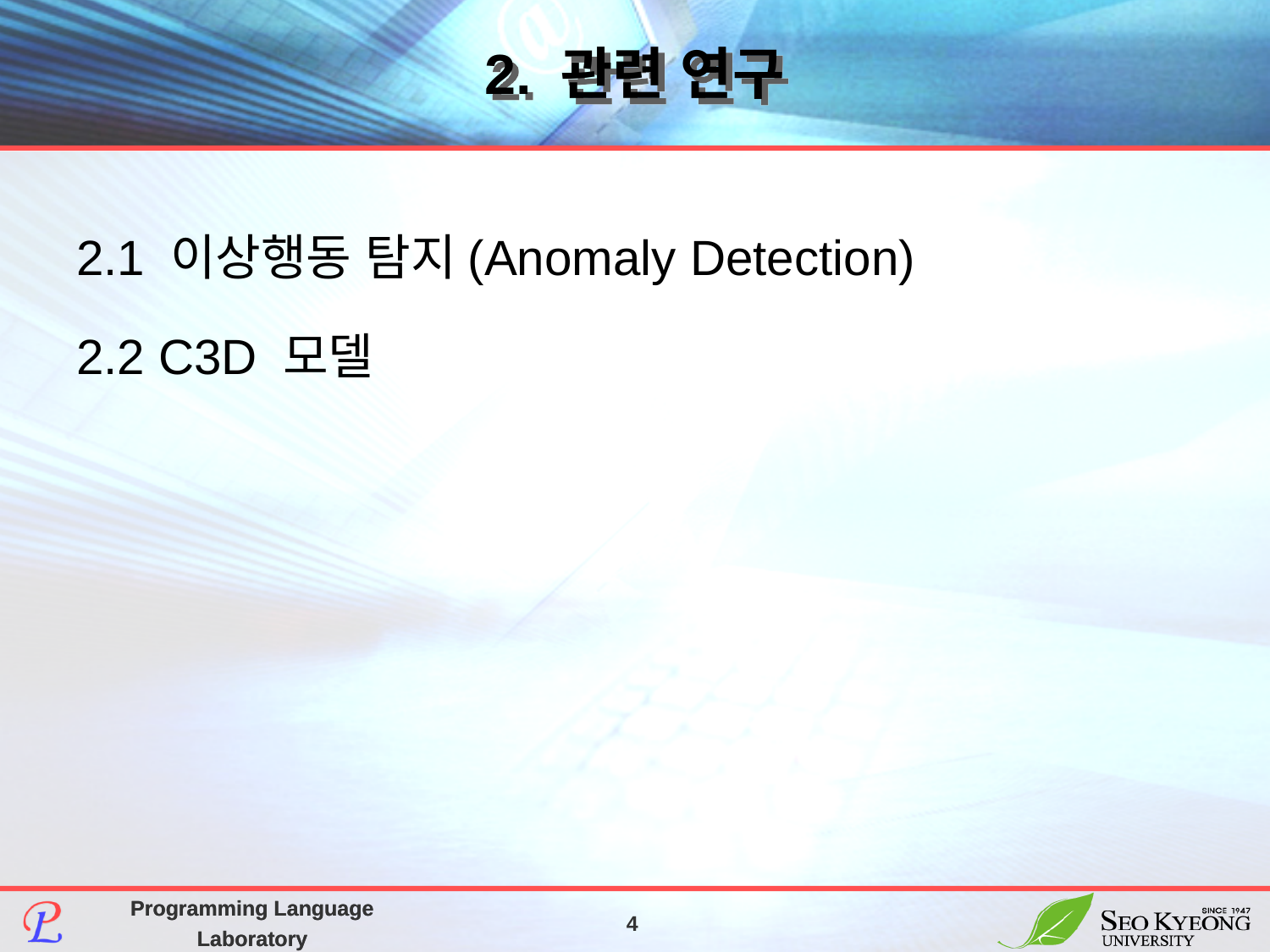

# 2. 관련 연구
2.1 이상행동 탐지(Anomaly Detection)
2.2 C3D 모델

4